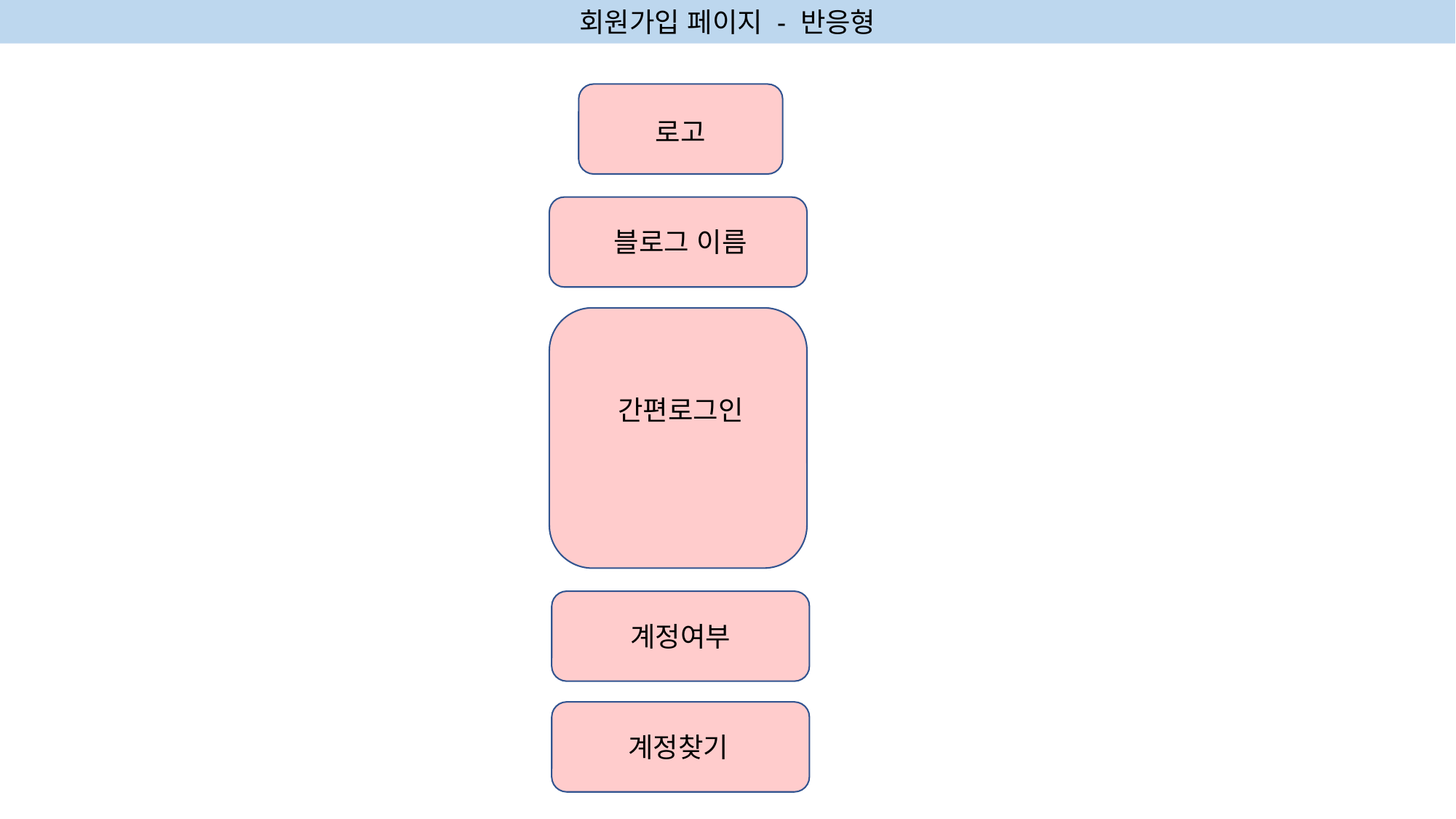

회원가입 페이지 - 반응형

로고

블로그 이름

간편로그인

계정여부

계정찾기